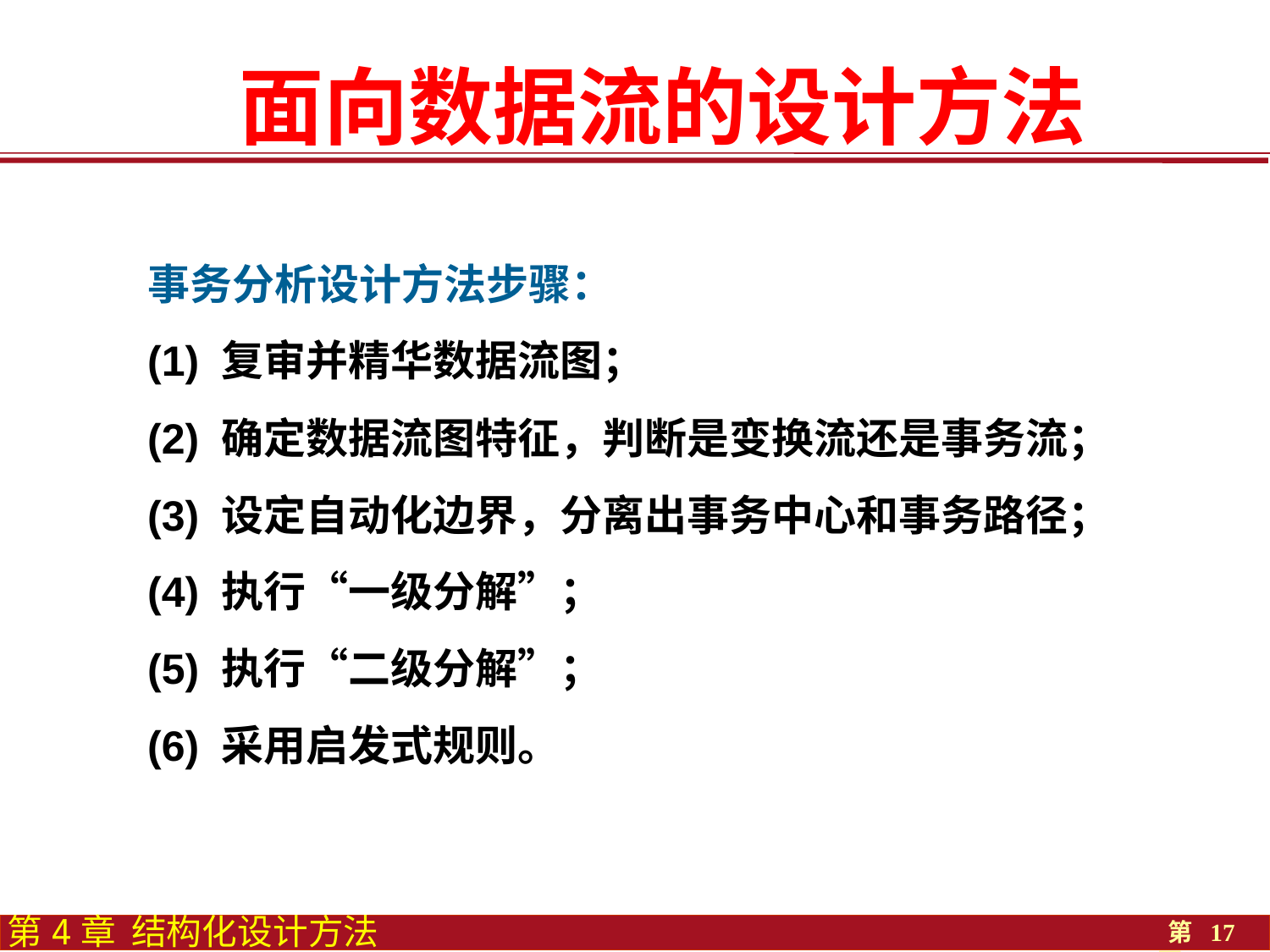

面向数据流的设计方法
事务分析设计方法步骤：
(1) 复审并精华数据流图；
(2) 确定数据流图特征，判断是变换流还是事务流；
(3) 设定自动化边界，分离出事务中心和事务路径；
(4) 执行“一级分解”；
(5) 执行“二级分解”；
(6) 采用启发式规则。